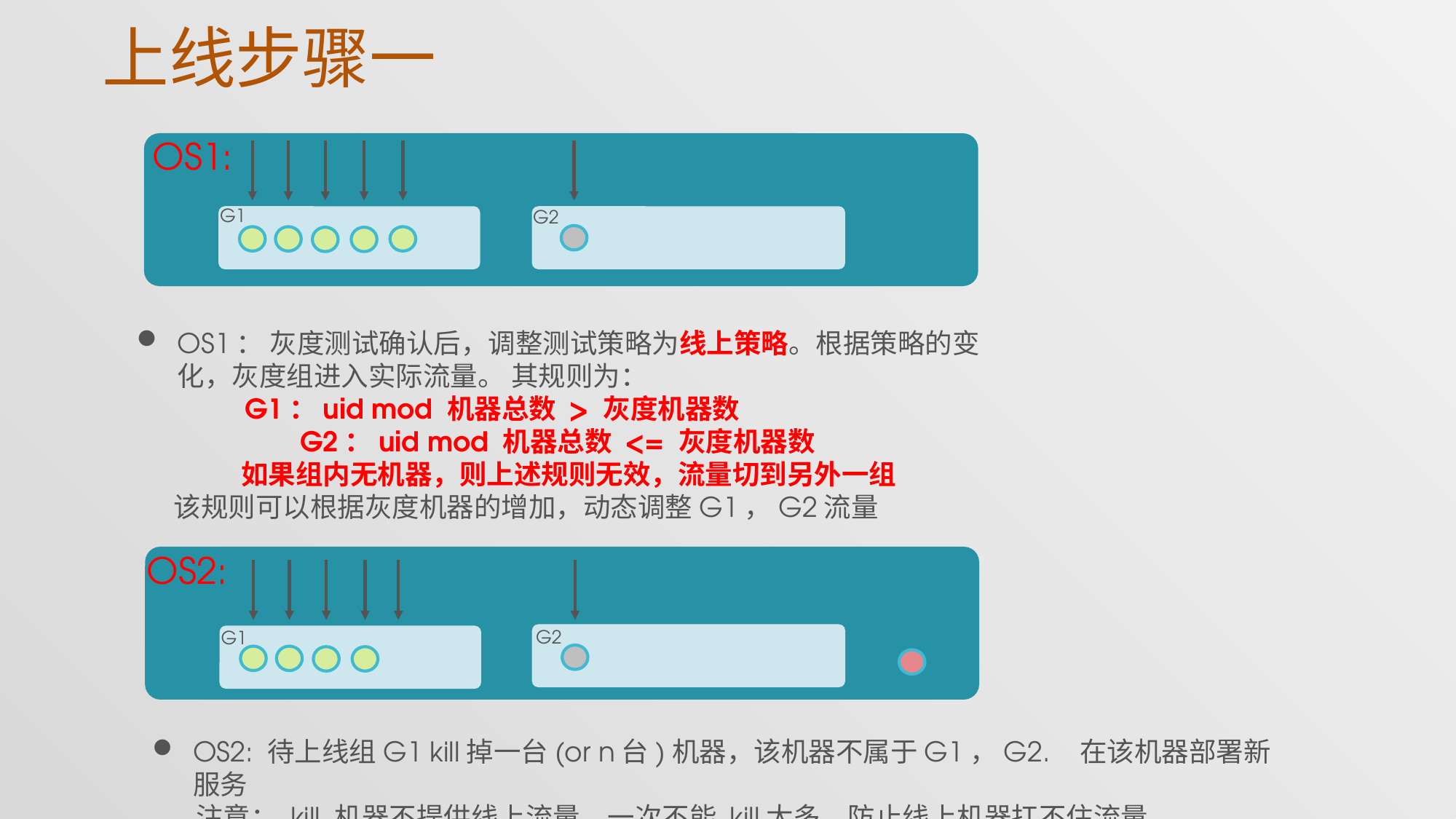

# 上线步骤一
OS1:

G1
G2
OS1： 灰度测试确认后，调整测试策略为线上策略。根据策略的变化，灰度组进入实际流量。 其规则为：
       G1：uid mod 机器总数 > 灰度机器数
	G2：uid mod 机器总数 <= 灰度机器数
       如果组内无机器，则上述规则无效，流量切到另外一组
     该规则可以根据灰度机器的增加，动态调整G1，G2流量

OS2:
G2
G1
OS2: 待上线组G1 kill掉一台(or n台)机器，该机器不属于G1，G2.   在该机器部署新服务
      注意： kill 机器不提供线上流量，一次不能 kill太多，防止线上机器扛不住流量